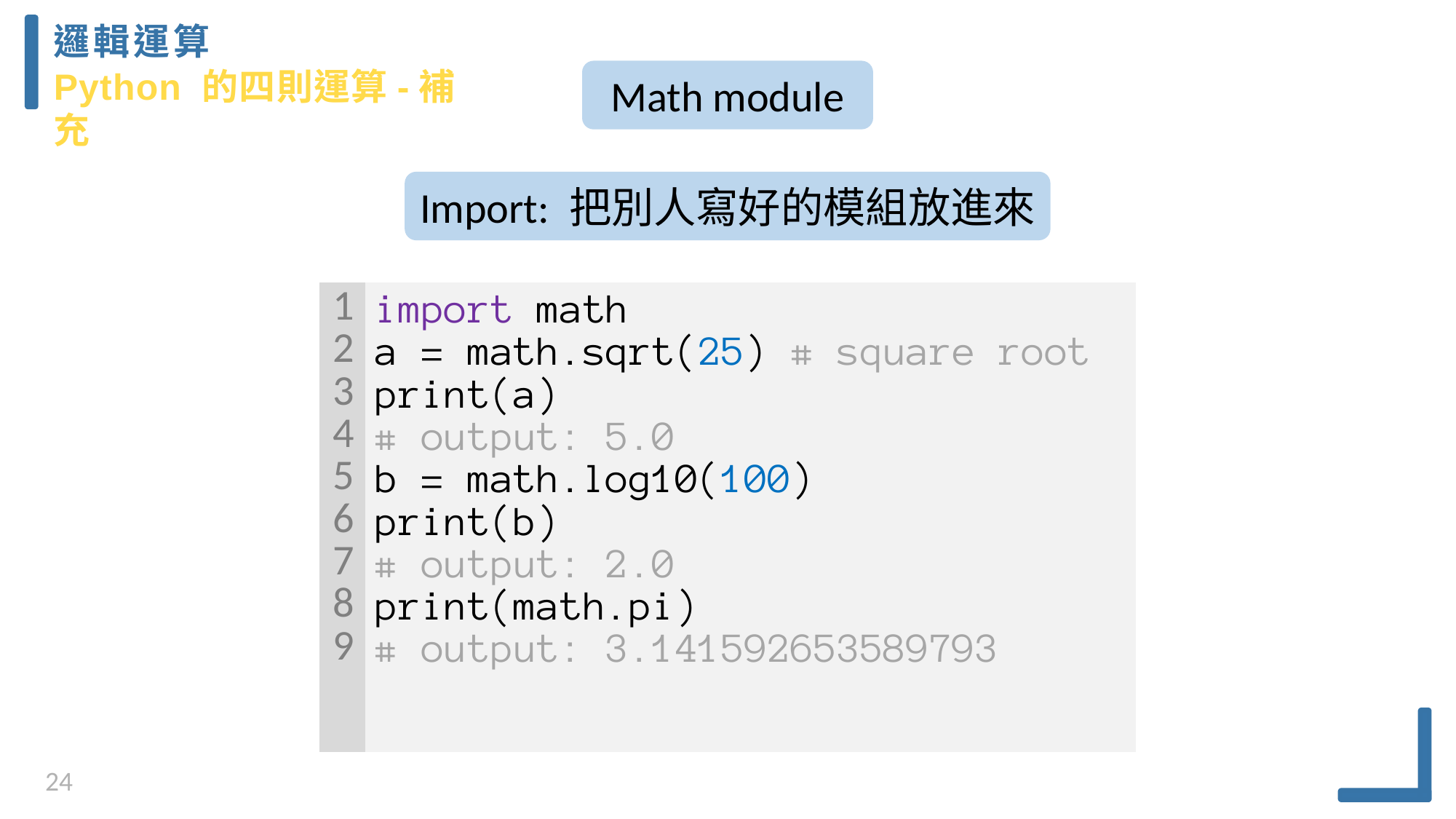

邏輯運算
Python 的四則運算-補充
Math module
Import: 把別人寫好的模組放進來
| 1 2345678 9 | import math a = math.sqrt(25) # square root print(a) # output: 5.0 b = math.log10(100) print(b) # output: 2.0 print(math.pi) # output: 3.141592653589793 |
| --- | --- |

24